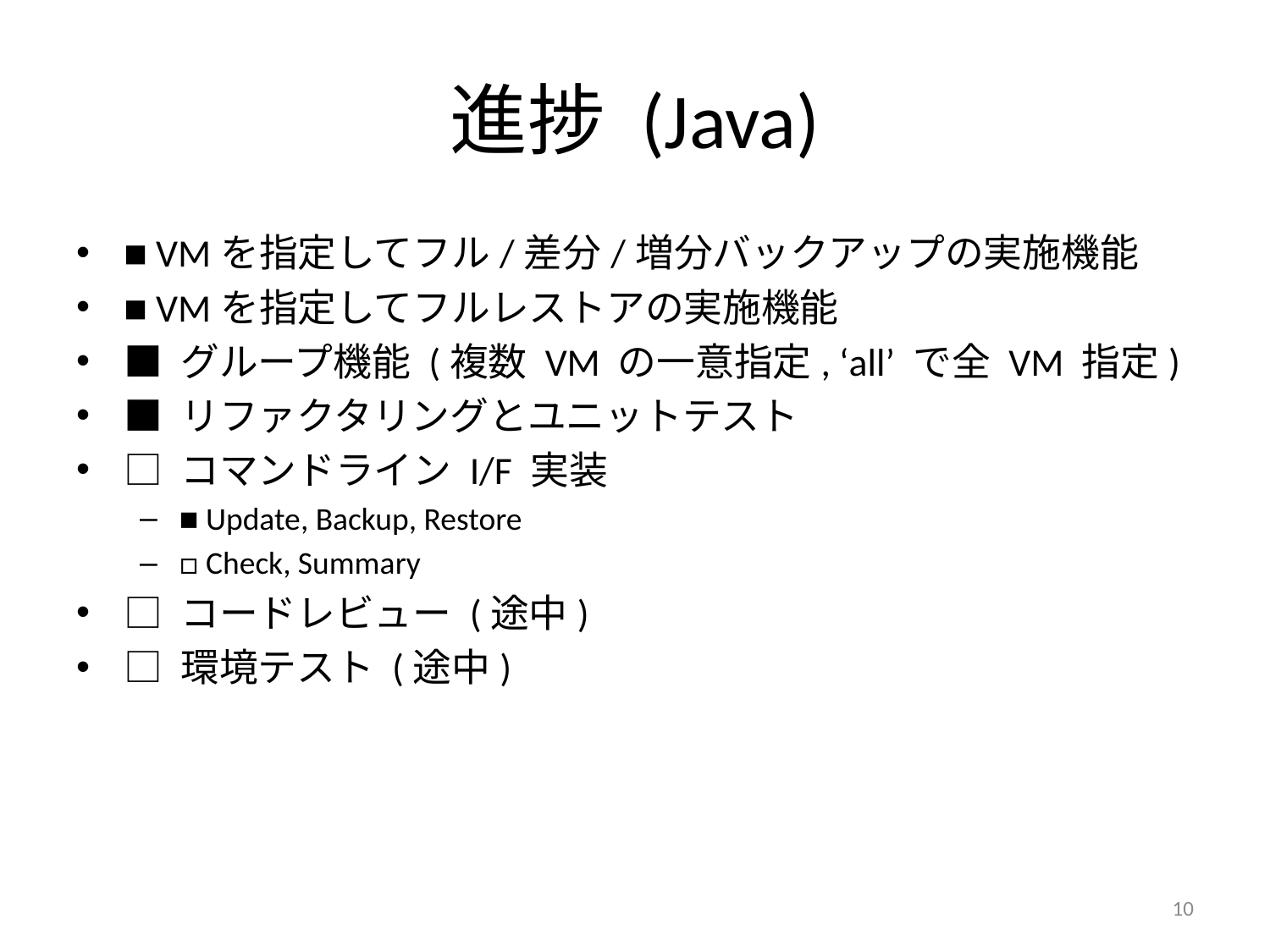

# 進捗 (Java)
■ VMを指定してフル/差分/増分バックアップの実施機能
■ VMを指定してフルレストアの実施機能
■ グループ機能 (複数 VM の一意指定, ‘all’ で全 VM 指定)
■ リファクタリングとユニットテスト
□ コマンドライン I/F 実装
■ Update, Backup, Restore
□ Check, Summary
□ コードレビュー (途中)
□ 環境テスト (途中)
10